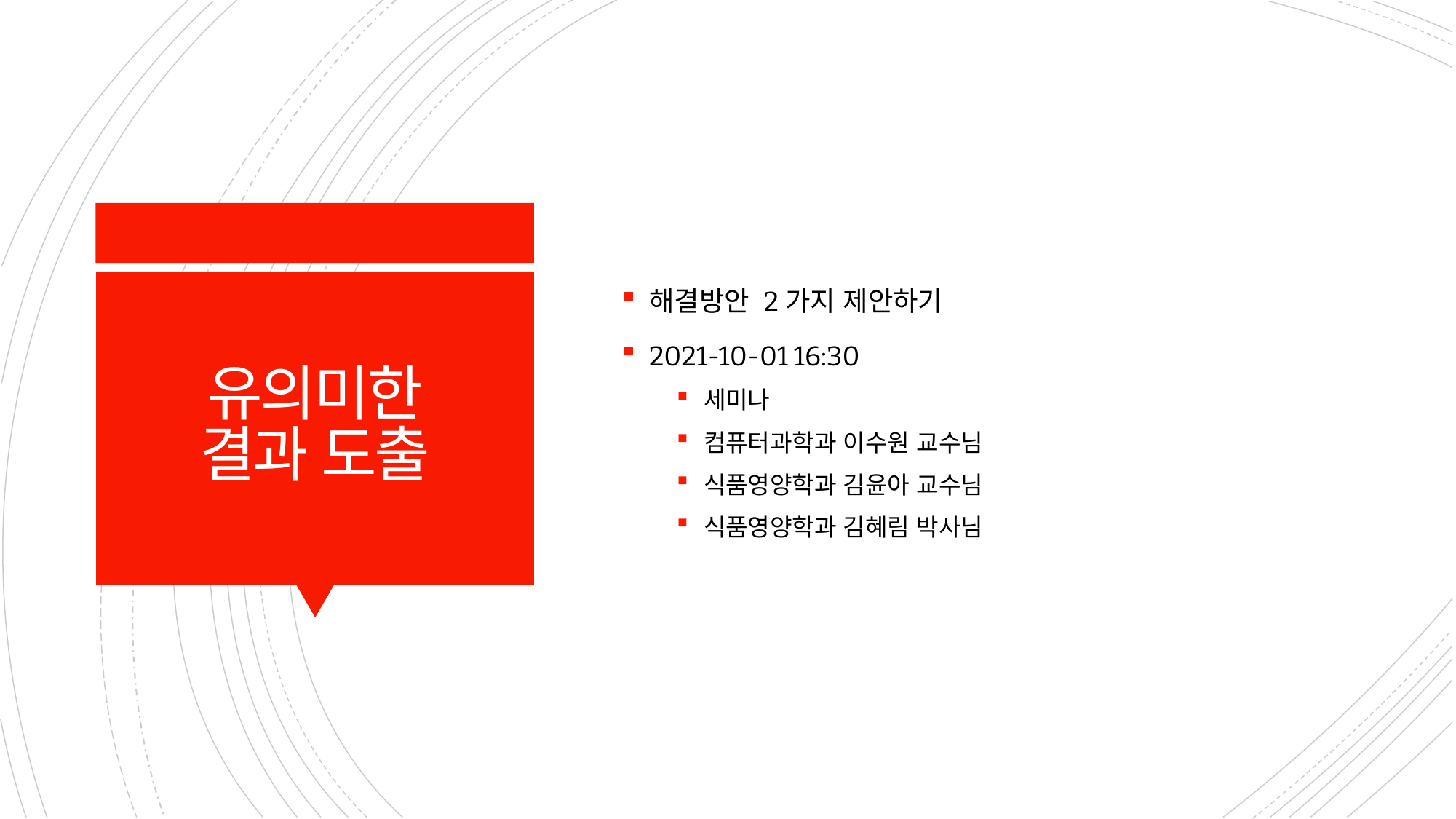

해결방안 2가지 제안하기
2021-10-01 16:30
세미나
컴퓨터과학과 이수원 교수님
식품영양학과 김윤아 교수님
식품영양학과 김혜림 박사님
# 유의미한 결과 도출